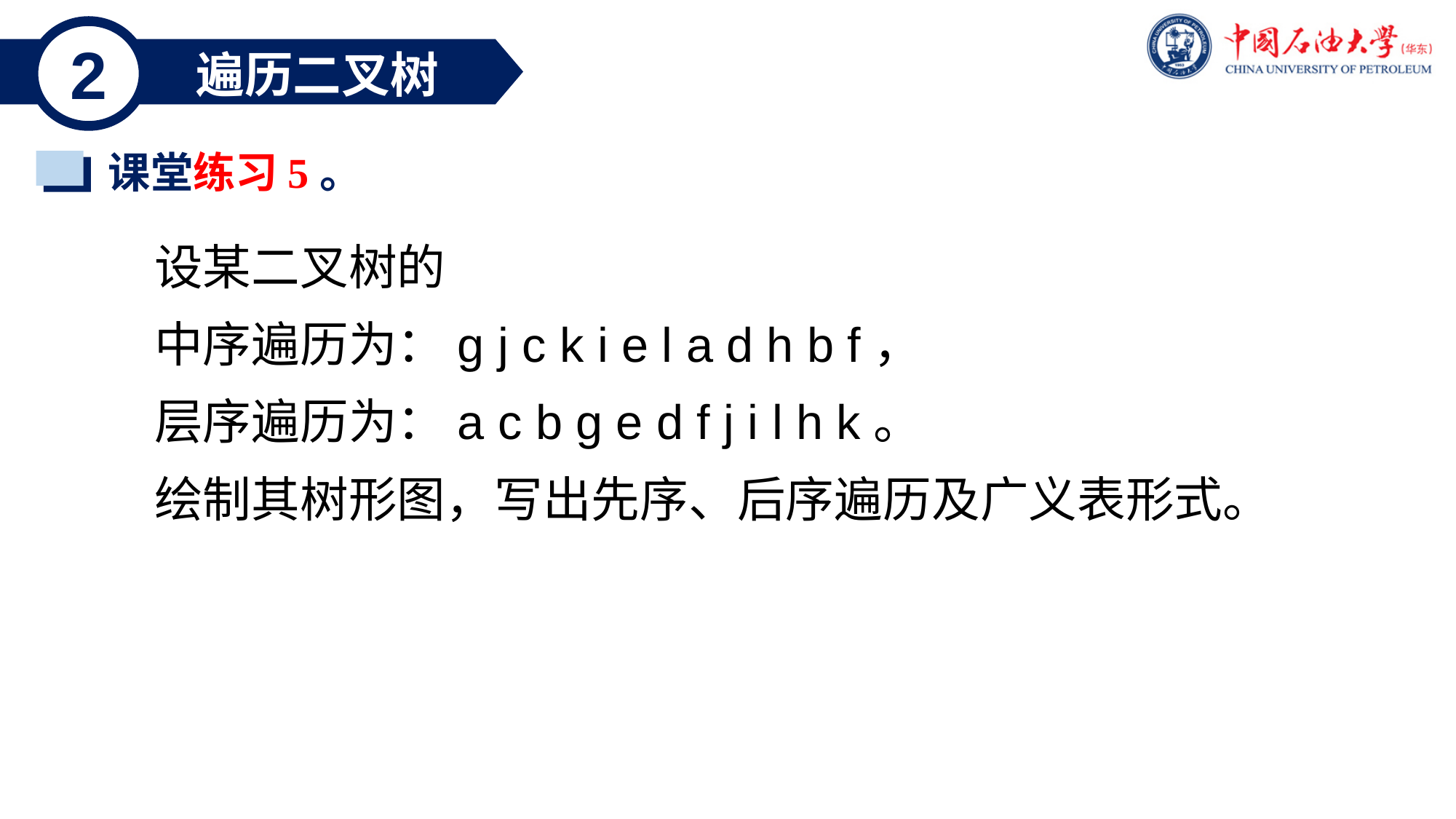

2
遍历二叉树
课堂练习5。

设某二叉树的
中序遍历为：g j c k i e l a d h b f，
层序遍历为：a c b g e d f j i l h k。
绘制其树形图，写出先序、后序遍历及广义表形式。